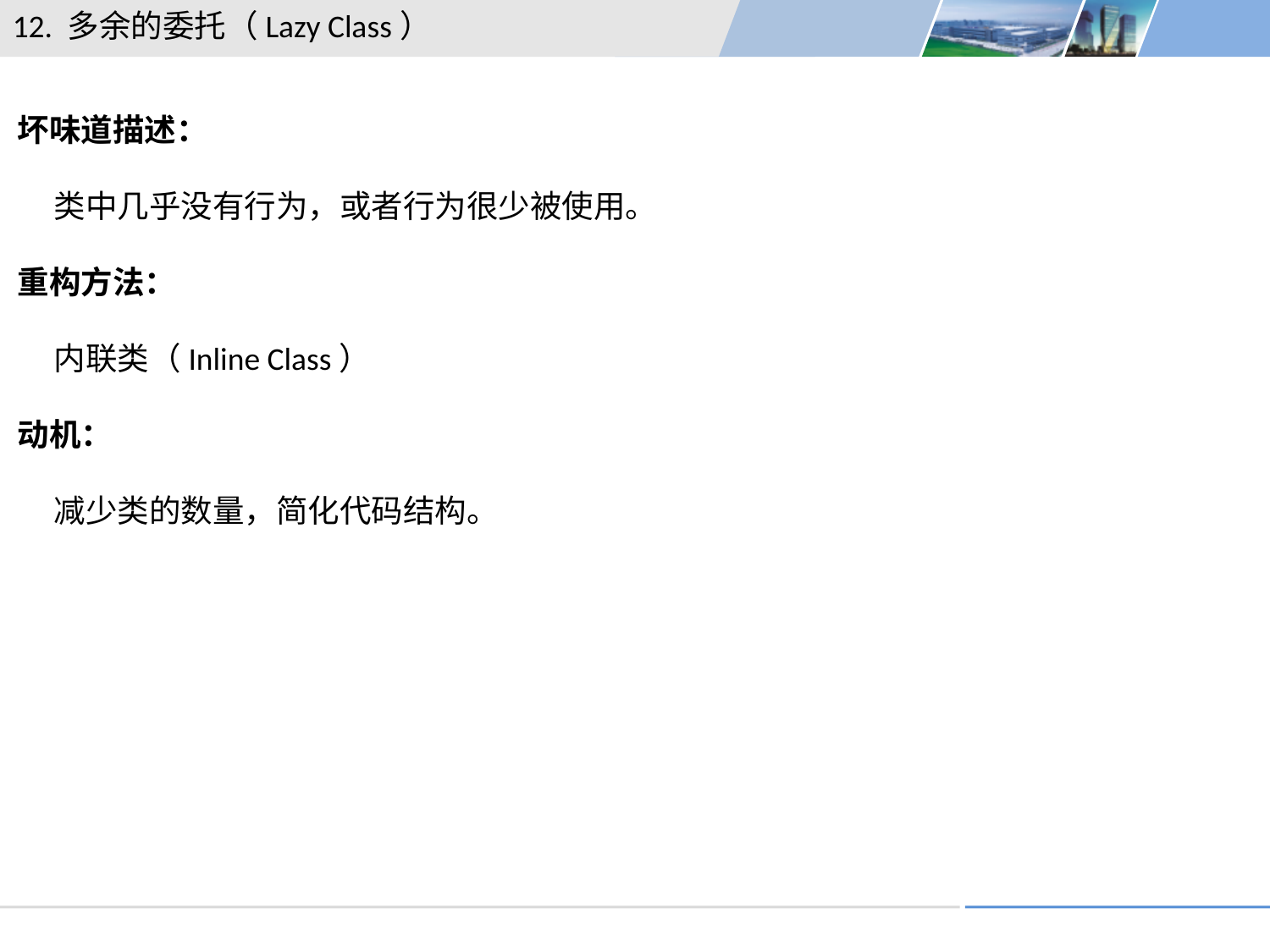

12. 多余的委托（Lazy Class）
坏味道描述：

    类中几乎没有行为，或者行为很少被使用。

重构方法：

    内联类（Inline Class）

动机：

    减少类的数量，简化代码结构。